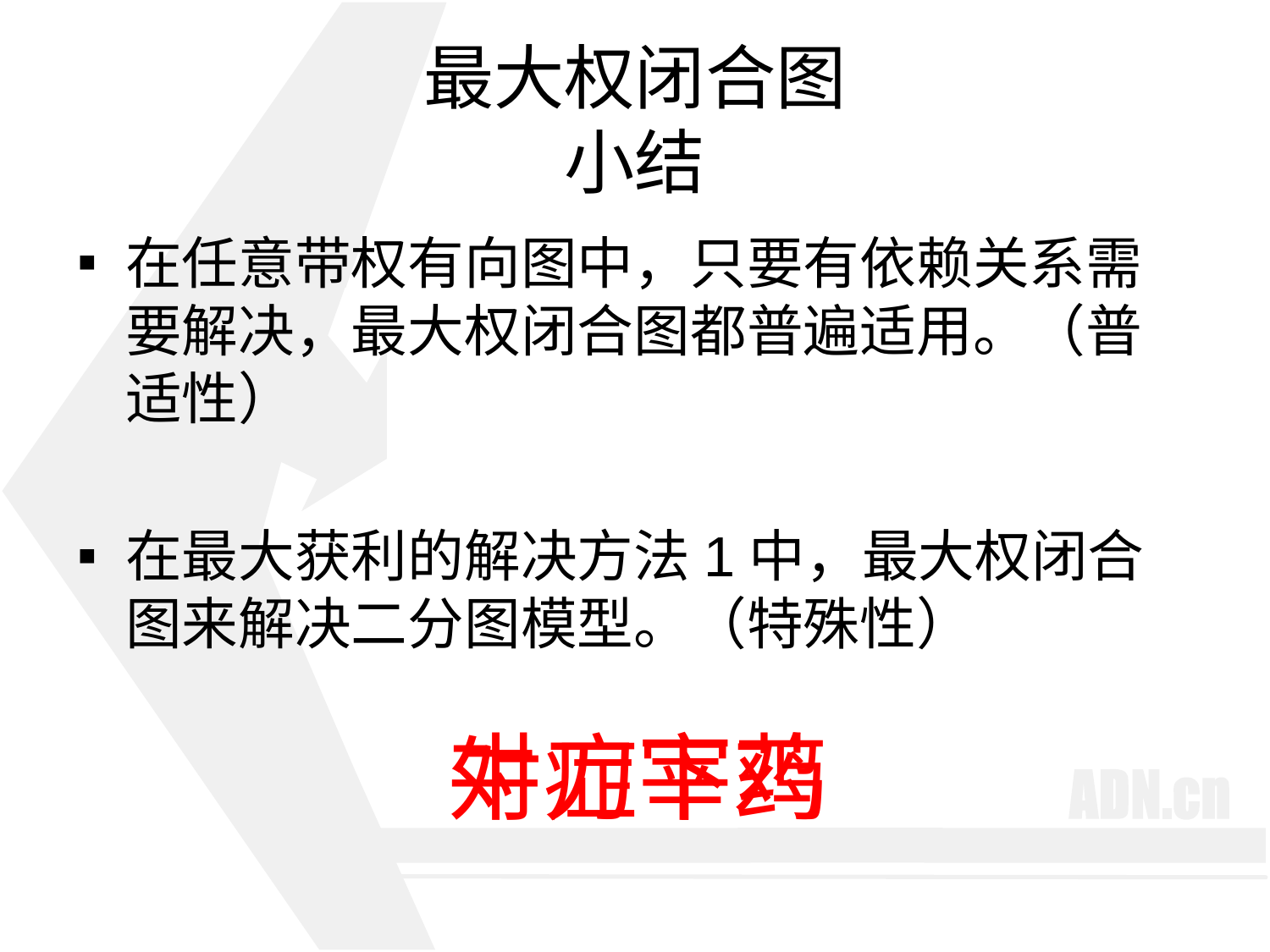

# 最大权闭合图 小结
在任意带权有向图中，只要有依赖关系需要解决，最大权闭合图都普遍适用。（普适性）

在最大获利的解决方法1中，最大权闭合图来解决二分图模型。（特殊性）
牛刀宰鸡
对症下药